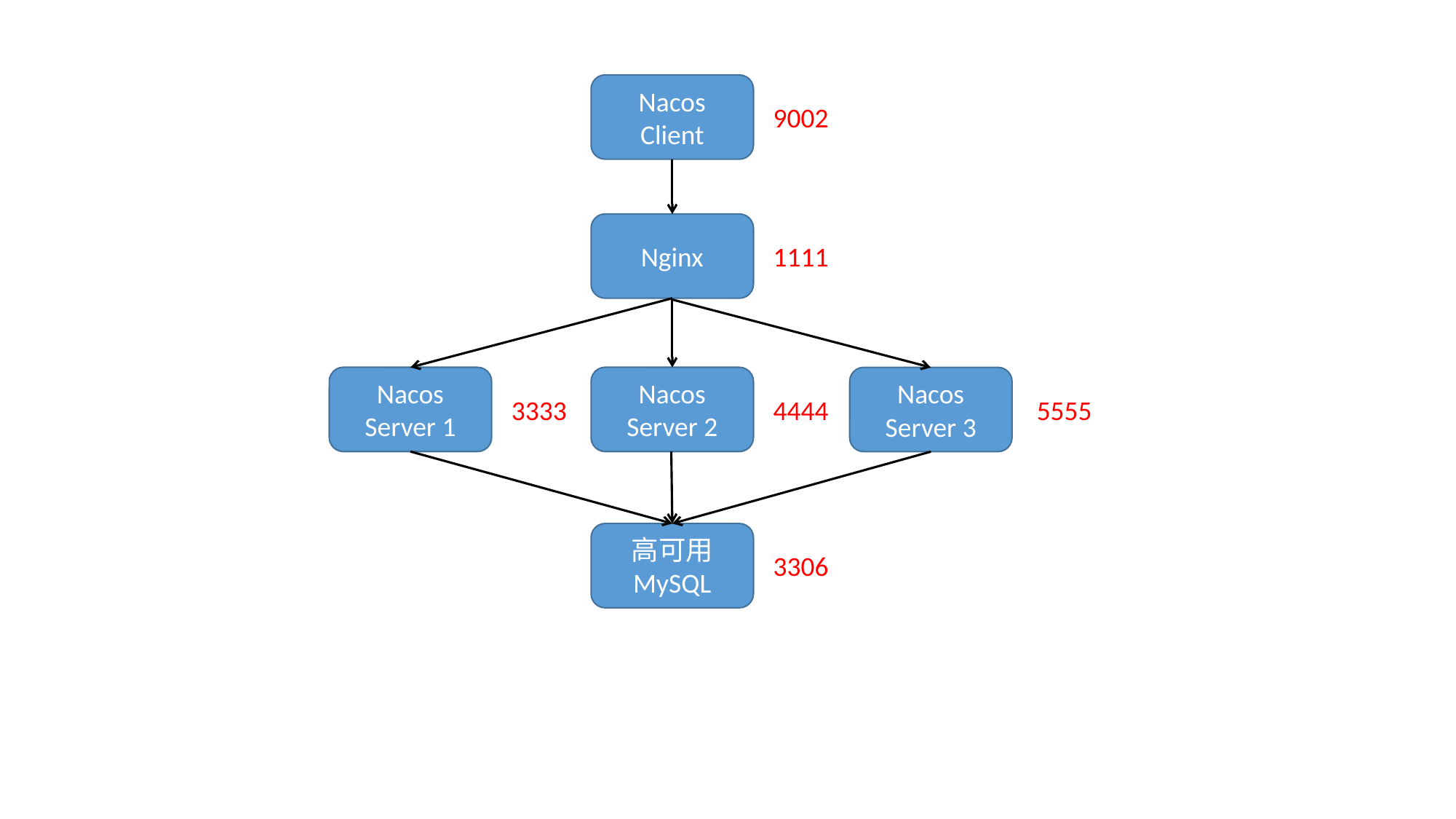

Nacos
Client
9002
Nginx
1111
Nacos
Server 1
Nacos
Server 2
Nacos
Server 3
3333
4444
5555
高可用
MySQL
3306